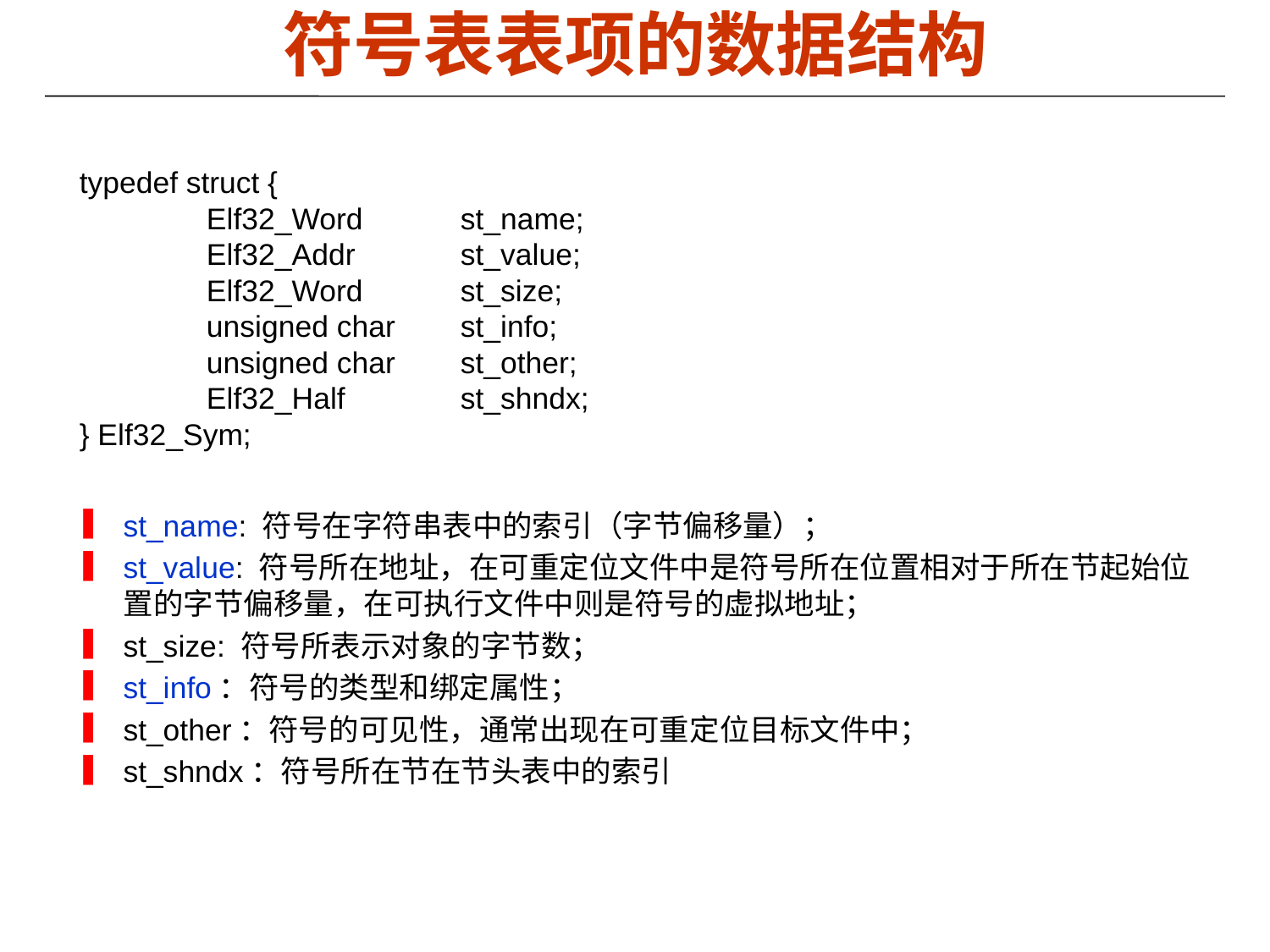

# 符号表表项的数据结构
typedef struct {
	Elf32_Word	st_name;
	Elf32_Addr	st_value;
	Elf32_Word	st_size;
	unsigned char	st_info;
	unsigned char	st_other;
	Elf32_Half	st_shndx;
} Elf32_Sym;
st_name: 符号在字符串表中的索引（字节偏移量）；
st_value: 符号所在地址，在可重定位文件中是符号所在位置相对于所在节起始位置的字节偏移量，在可执行文件中则是符号的虚拟地址；
st_size: 符号所表示对象的字节数；
st_info：符号的类型和绑定属性；
st_other：符号的可见性，通常出现在可重定位目标文件中；
st_shndx：符号所在节在节头表中的索引